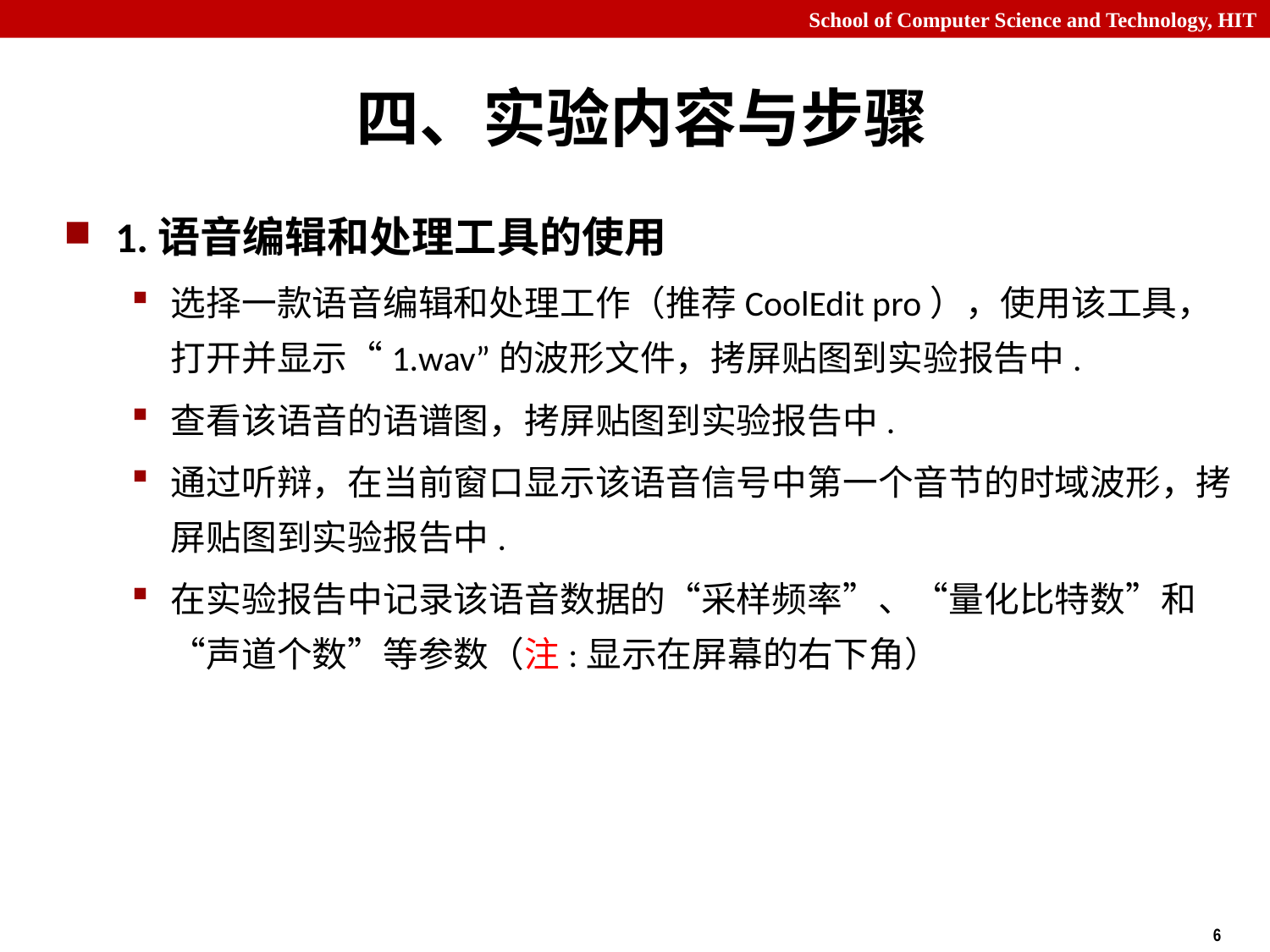

# 四、实验内容与步骤
1.语音编辑和处理工具的使用
选择一款语音编辑和处理工作（推荐CoolEdit pro），使用该工具，打开并显示“1.wav”的波形文件，拷屏贴图到实验报告中.
查看该语音的语谱图，拷屏贴图到实验报告中.
通过听辩，在当前窗口显示该语音信号中第一个音节的时域波形，拷屏贴图到实验报告中.
在实验报告中记录该语音数据的“采样频率”、“量化比特数”和“声道个数”等参数（注:显示在屏幕的右下角）